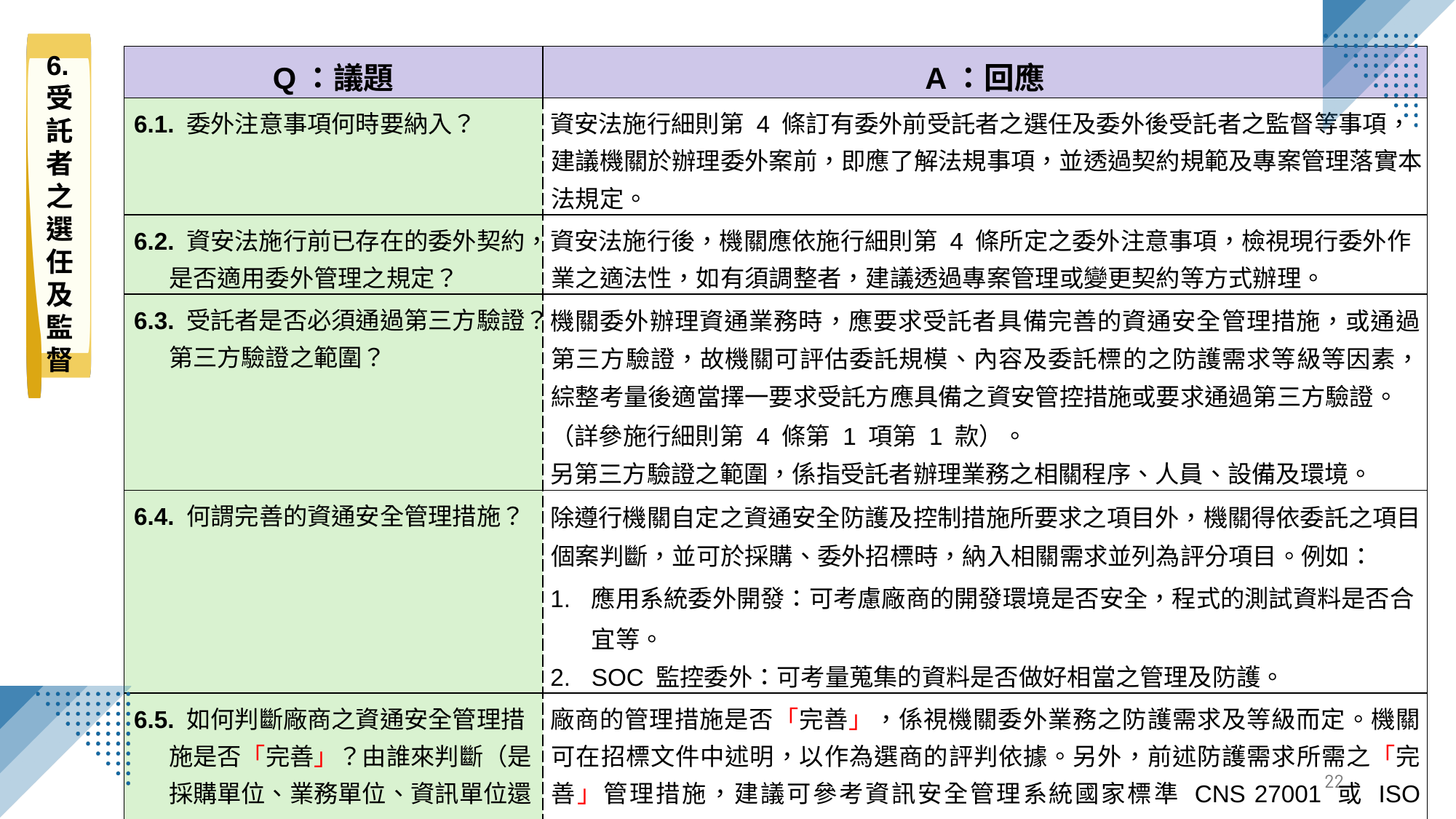

6.受託者之選任及監督

| Q：議題 | A：回應 |
| --- | --- |
| 6.1. 委外注意事項何時要納入？ | 資安法施行細則第 4 條訂有委外前受託者之選任及委外後受託者之監督等事項，建議機關於辦理委外案前，即應了解法規事項，並透過契約規範及專案管理落實本法規定。 |
| 6.2. 資安法施行前已存在的委外契約，是否適用委外管理之規定？ | 資安法施行後，機關應依施行細則第 4 條所定之委外注意事項，檢視現行委外作業之適法性，如有須調整者，建議透過專案管理或變更契約等方式辦理。 |
| 6.3. 受託者是否必須通過第三方驗證？第三方驗證之範圍？ | 機關委外辦理資通業務時，應要求受託者具備完善的資通安全管理措施，或通過第三方驗證，故機關可評估委託規模、內容及委託標的之防護需求等級等因素，綜整考量後適當擇一要求受託方應具備之資安管控措施或要求通過第三方驗證。 （詳參施行細則第 4 條第 1 項第 1 款）。 另第三方驗證之範圍，係指受託者辦理業務之相關程序、人員、設備及環境。 |
| 6.4. 何謂完善的資通安全管理措施？ | 除遵行機關自定之資通安全防護及控制措施所要求之項目外，機關得依委託之項目個案判斷，並可於採購、委外招標時，納入相關需求並列為評分項目。例如： 應用系統委外開發：可考慮廠商的開發環境是否安全，程式的測試資料是否合宜等。 SOC 監控委外：可考量蒐集的資料是否做好相當之管理及防護。 |
| 6.5. 如何判斷廠商之資通安全管理措施是否「完善」？由誰來判斷（是採購單位、業務單位、資訊單位還是稽核單位）？ | 廠商的管理措施是否「完善」，係視機關委外業務之防護需求及等級而定。機關可在招標文件中述明，以作為選商的評判依據。另外，前述防護需求所需之「完善」管理措施，建議可參考資訊安全管理系統國家標準 CNS 27001 或 ISO 27001 之管理要求及相關資安法規之要求據以審視之；至於機關內部之單位權責分工議題，原則尊重各機關之內部行政作業與文化而定，但考量本項工作仍需仰賴資安專業，建議機關之資訊單位及資安專職人力應統籌扮演跨單位統籌及規劃之角色。 |

22